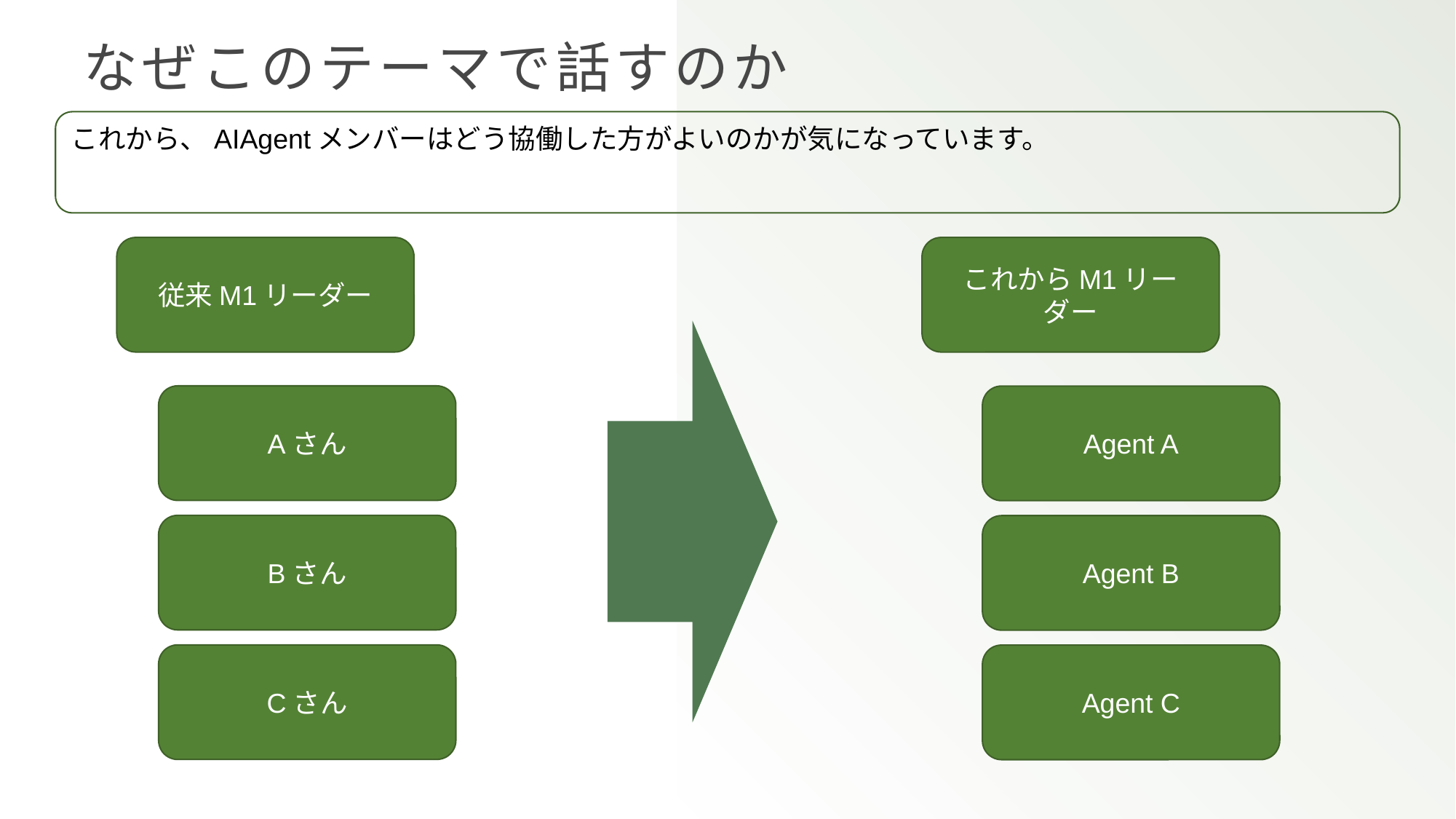

なぜこのテーマで話すのか
これから、AIAgentメンバーはどう協働した方がよいのかが気になっています。
従来M1リーダー
これからM1リーダー

Aさん
Agent A
Bさん
Agent B
Cさん
Agent C